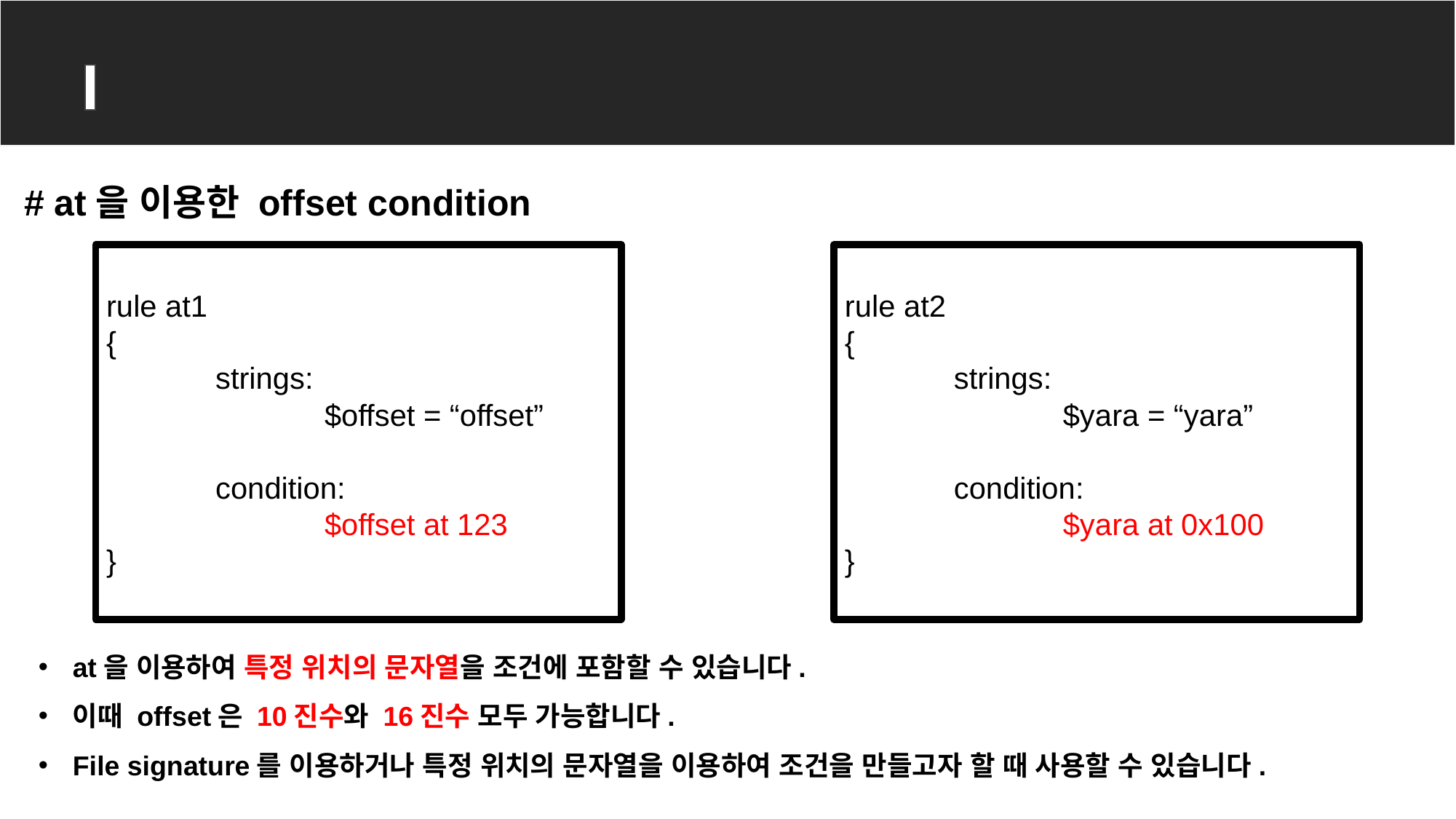

YARA rule 심화

# at을 이용한 offset condition

rule at1
{
	strings:
		$offset = “offset”

	condition:
		$offset at 123
}

rule at2
{
	strings:
		$yara = “yara”

	condition:
		$yara at 0x100
}

at을 이용하여 특정 위치의 문자열을 조건에 포함할 수 있습니다.

이때 offset은 10진수와 16진수 모두 가능합니다.

File signature를 이용하거나 특정 위치의 문자열을 이용하여 조건을 만들고자 할 때 사용할 수 있습니다.